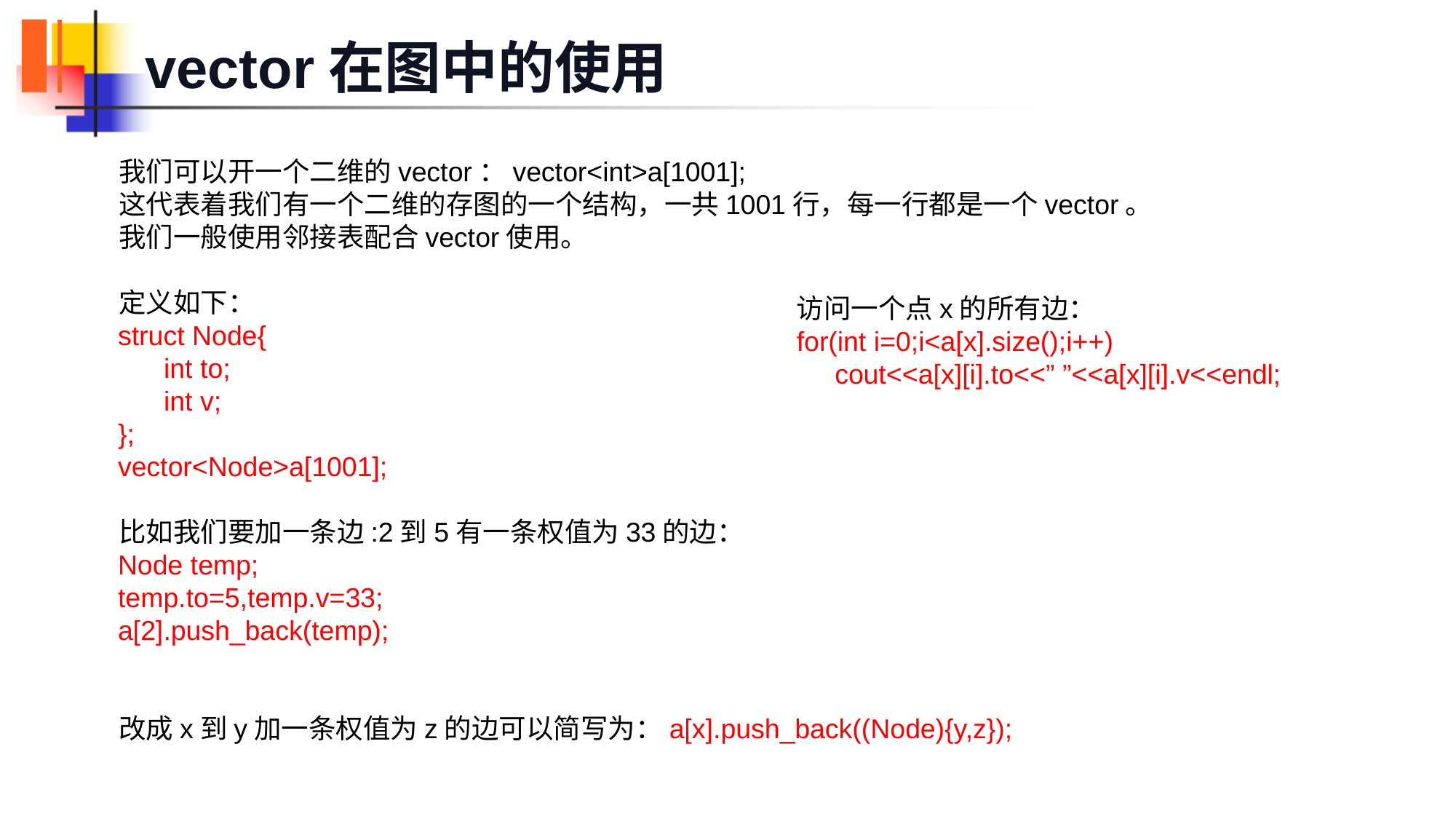

vector在图中的使用

    我们可以开一个二维的vector：vector<int>a[1001];
    这代表着我们有一个二维的存图的一个结构，一共1001行，每一行都是一个vector。
    我们一般使用邻接表配合vector使用。

    定义如下：
    struct Node{
          int to;
          int v;
    };
    vector<Node>a[1001];

    比如我们要加一条边:2到5有一条权值为33的边：
    Node temp;
    temp.to=5,temp.v=33;
    a[2].push_back(temp);

    改成x到y加一条权值为z的边可以简写为：a[x].push_back((Node){y,z});
访问一个点x的所有边：
for(int i=0;i<a[x].size();i++)
     cout<<a[x][i].to<<” ”<<a[x][i].v<<endl;